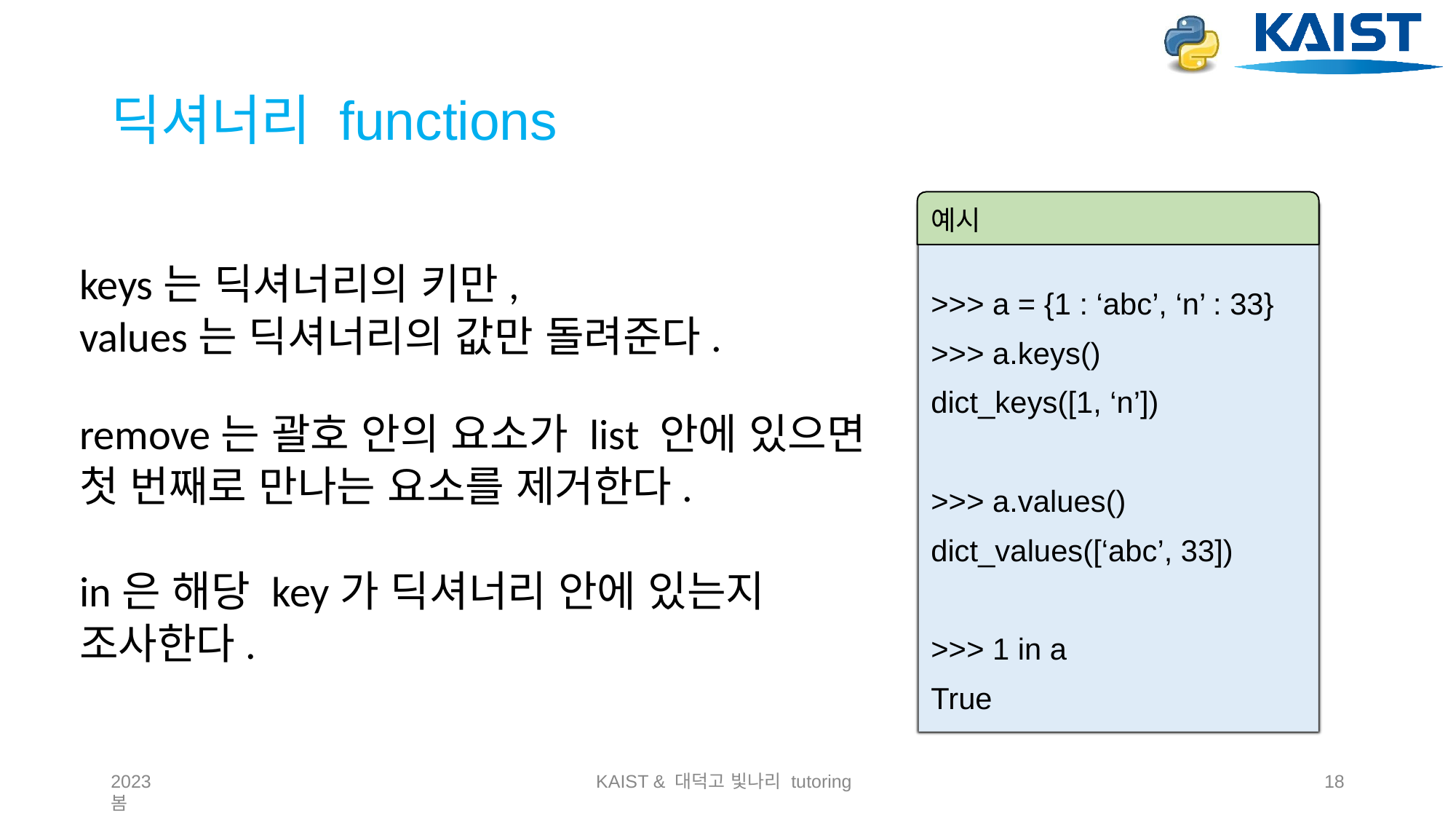

# 딕셔너리 functions

예시
keys는 딕셔너리의 키만,
values는 딕셔너리의 값만 돌려준다.

remove는 괄호 안의 요소가 list 안에 있으면
첫 번째로 만나는 요소를 제거한다.

in은 해당 key가 딕셔너리 안에 있는지
조사한다.

>>> a = {1 : ‘abc’, ‘n’ : 33}
>>> a.keys()
dict_keys([1, ‘n’])

>>> a.values()
dict_values([‘abc’, 33])

>>> 1 in a
True
2023 봄
KAIST & 대덕고 빛나리 tutoring
18